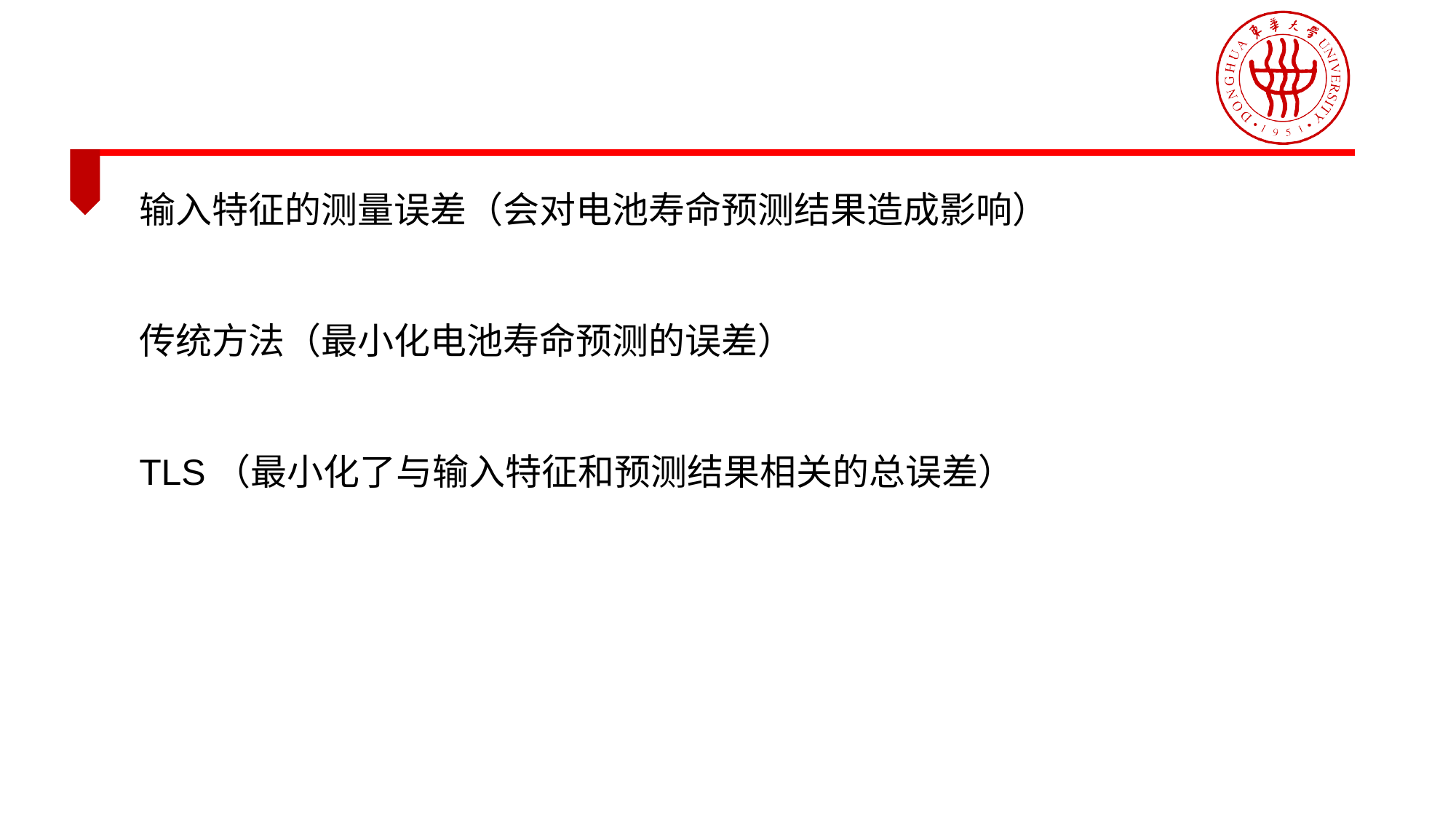

输入特征的测量误差（会对电池寿命预测结果造成影响）

传统方法（最小化电池寿命预测的误差）

TLS（最小化了与输入特征和预测结果相关的总误差）